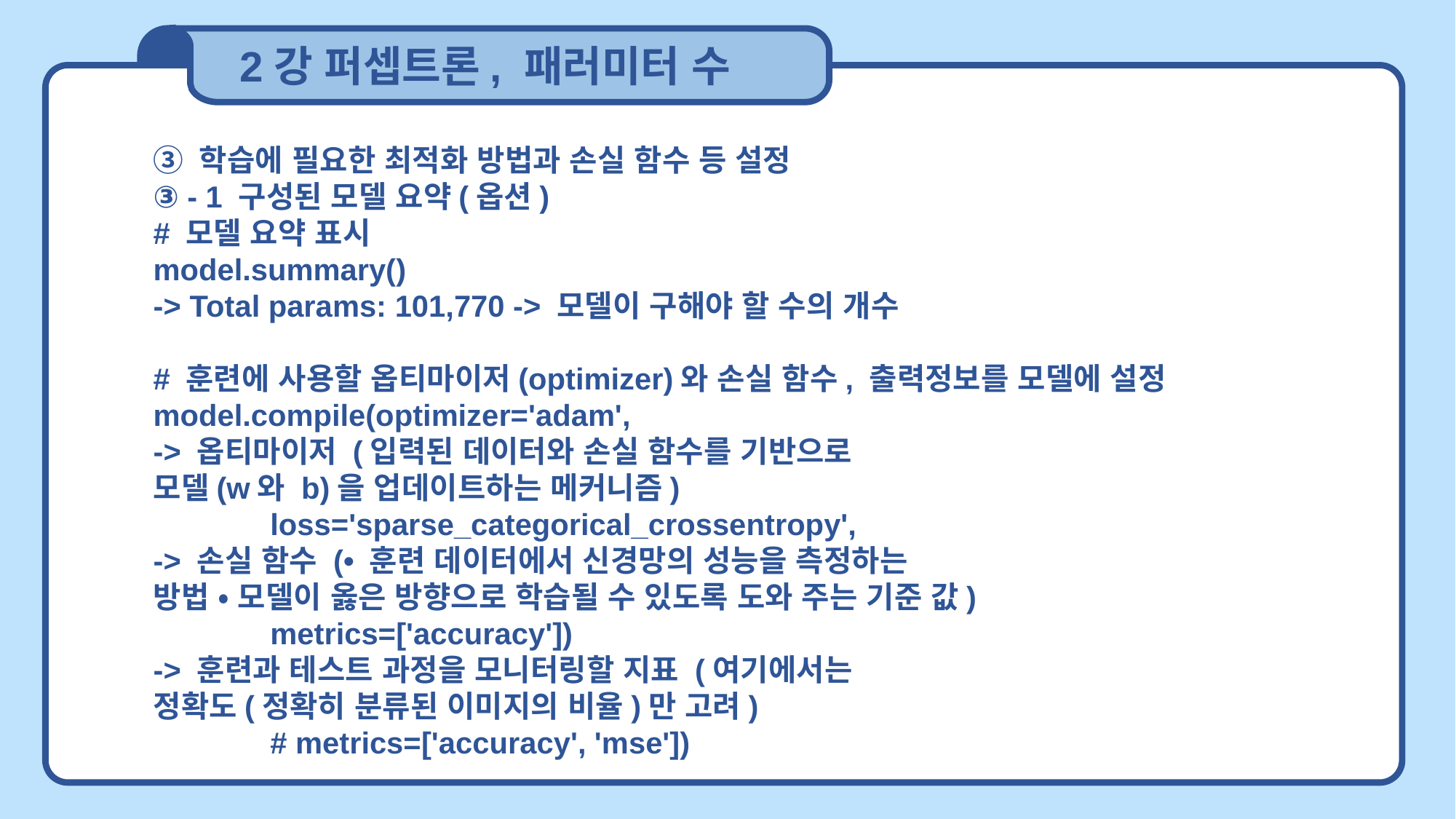

2강 퍼셉트론, 패러미터 수

③ 학습에 필요한 최적화 방법과 손실 함수 등 설정
③ - 1 구성된 모델 요약(옵션)
# 모델 요약 표시
model.summary()
-> Total params: 101,770 -> 모델이 구해야 할 수의 개수

# 훈련에 사용할 옵티마이저(optimizer)와 손실 함수, 출력정보를 모델에 설정
model.compile(optimizer='adam',
-> 옵티마이저 (입력된 데이터와 손실 함수를 기반으로
모델(w와 b)을 업데이트하는 메커니즘)
              loss='sparse_categorical_crossentropy',
-> 손실 함수 (• 훈련 데이터에서 신경망의 성능을 측정하는
방법 • 모델이 옳은 방향으로 학습될 수 있도록 도와 주는 기준 값)
              metrics=['accuracy'])
-> 훈련과 테스트 과정을 모니터링할 지표 (여기에서는
정확도(정확히 분류된 이미지의 비율)만 고려)
              # metrics=['accuracy', 'mse'])